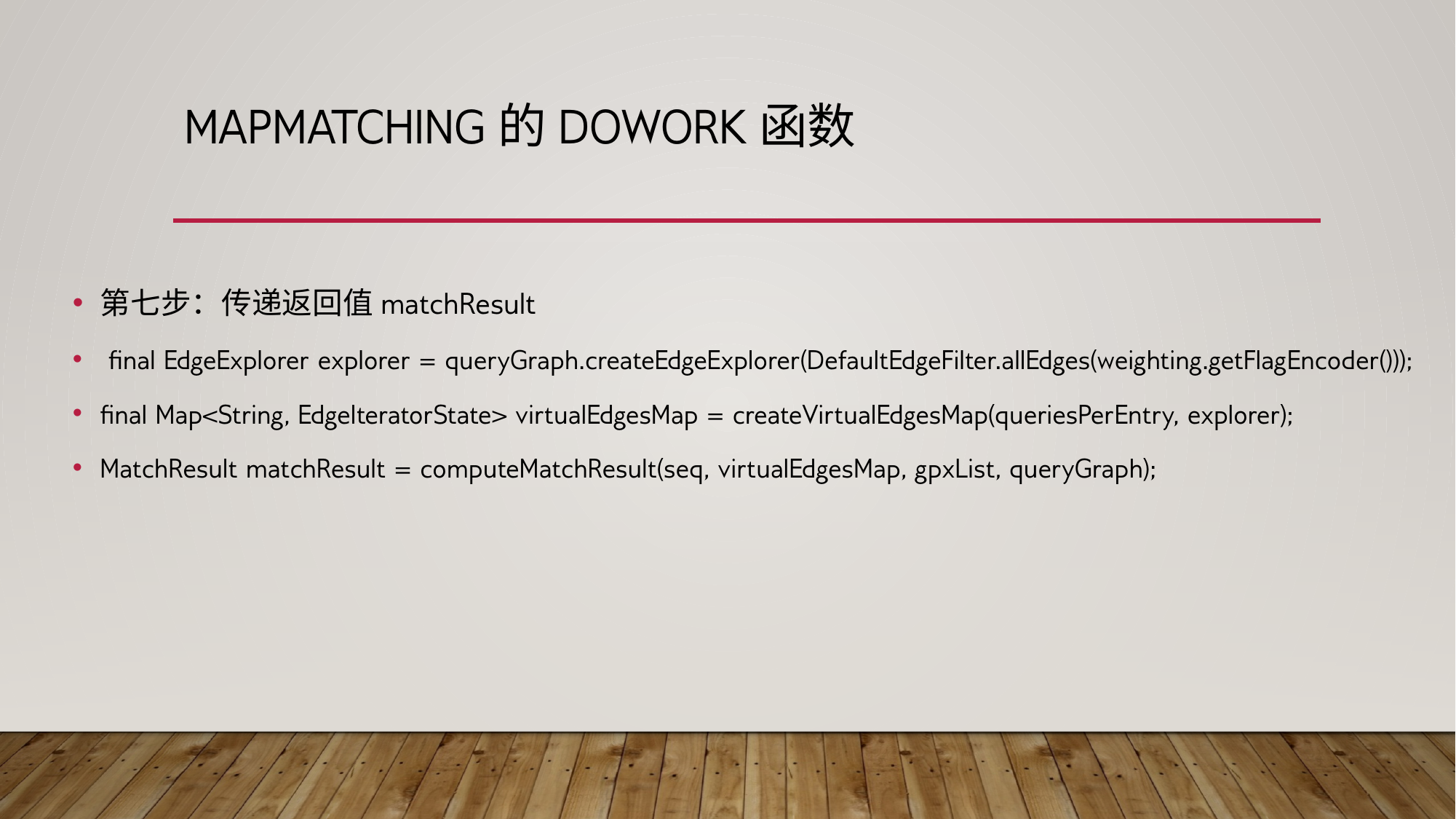

# Mapmatching的dowork函数
第七步：传递返回值matchResult
 final EdgeExplorer explorer = queryGraph.createEdgeExplorer(DefaultEdgeFilter.allEdges(weighting.getFlagEncoder()));
final Map<String, EdgeIteratorState> virtualEdgesMap = createVirtualEdgesMap(queriesPerEntry, explorer);
MatchResult matchResult = computeMatchResult(seq, virtualEdgesMap, gpxList, queryGraph);